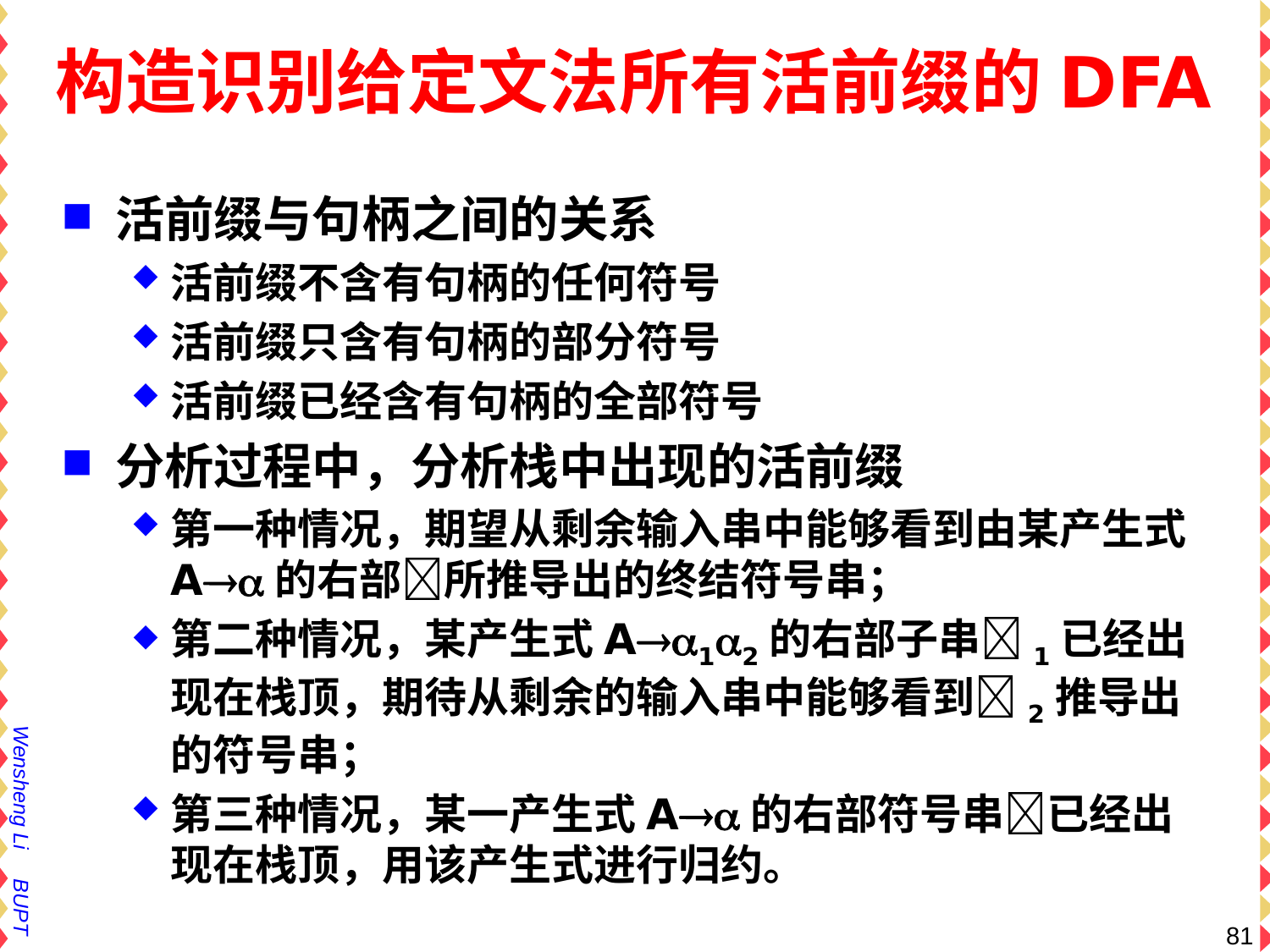

# 构造识别给定文法所有活前缀的DFA
活前缀与句柄之间的关系
活前缀不含有句柄的任何符号
活前缀只含有句柄的部分符号
活前缀已经含有句柄的全部符号
分析过程中，分析栈中出现的活前缀
第一种情况，期望从剩余输入串中能够看到由某产生式A→α的右部α所推导出的终结符号串；
第二种情况，某产生式A→α1α2的右部子串α1已经出现在栈顶，期待从剩余的输入串中能够看到α2推导出的符号串；
第三种情况，某一产生式A→α的右部符号串α已经出现在栈顶，用该产生式进行归约。
81